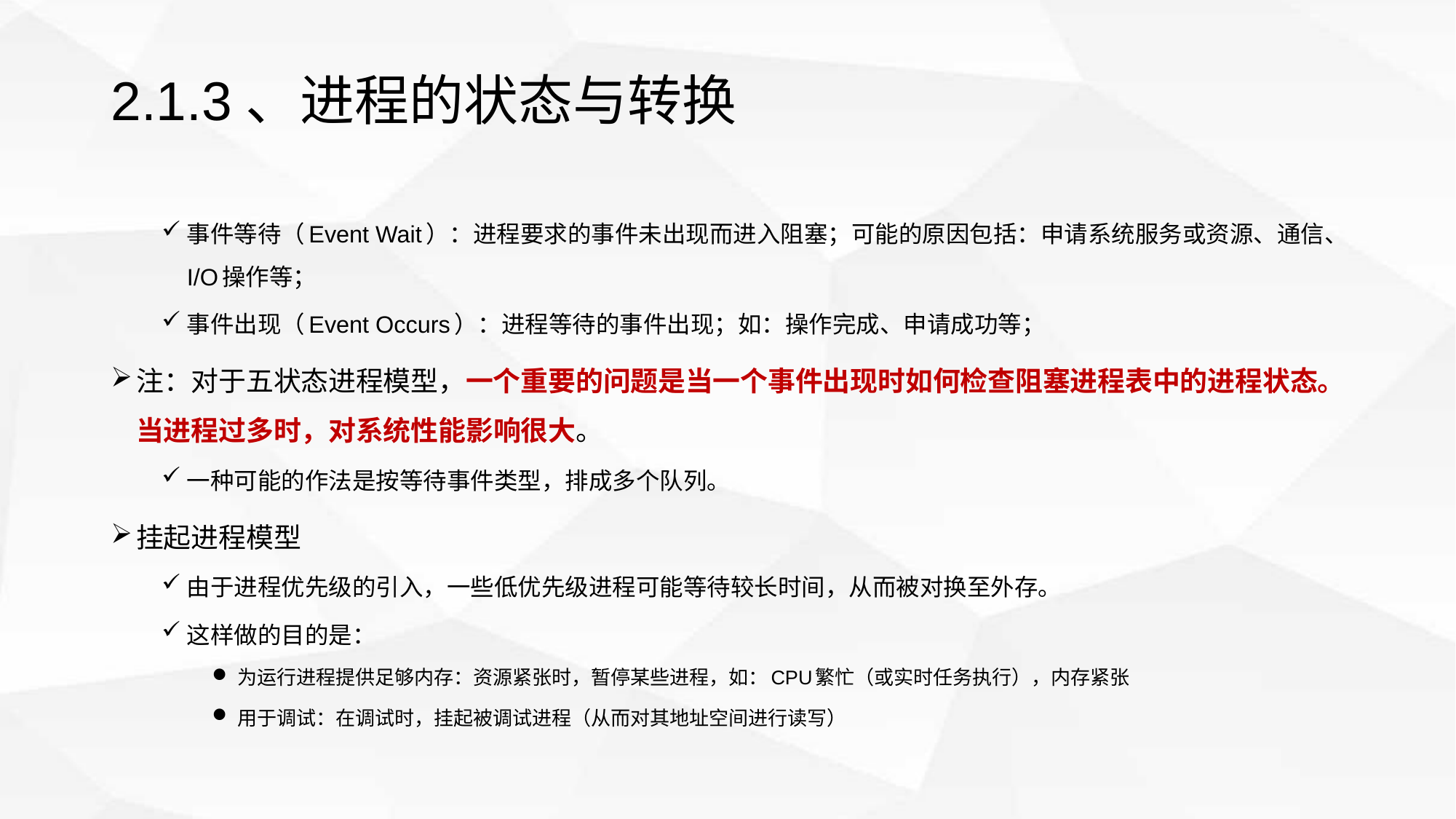

# 2.1.3、进程的状态与转换
事件等待（Event Wait）：进程要求的事件未出现而进入阻塞；可能的原因包括：申请系统服务或资源、通信、I/O操作等；
事件出现（Event Occurs）：进程等待的事件出现；如：操作完成、申请成功等；
注：对于五状态进程模型，一个重要的问题是当一个事件出现时如何检查阻塞进程表中的进程状态。当进程过多时，对系统性能影响很大。
一种可能的作法是按等待事件类型，排成多个队列。
挂起进程模型
由于进程优先级的引入，一些低优先级进程可能等待较长时间，从而被对换至外存。
这样做的目的是：
为运行进程提供足够内存：资源紧张时，暂停某些进程，如：CPU繁忙（或实时任务执行），内存紧张
用于调试：在调试时，挂起被调试进程（从而对其地址空间进行读写）